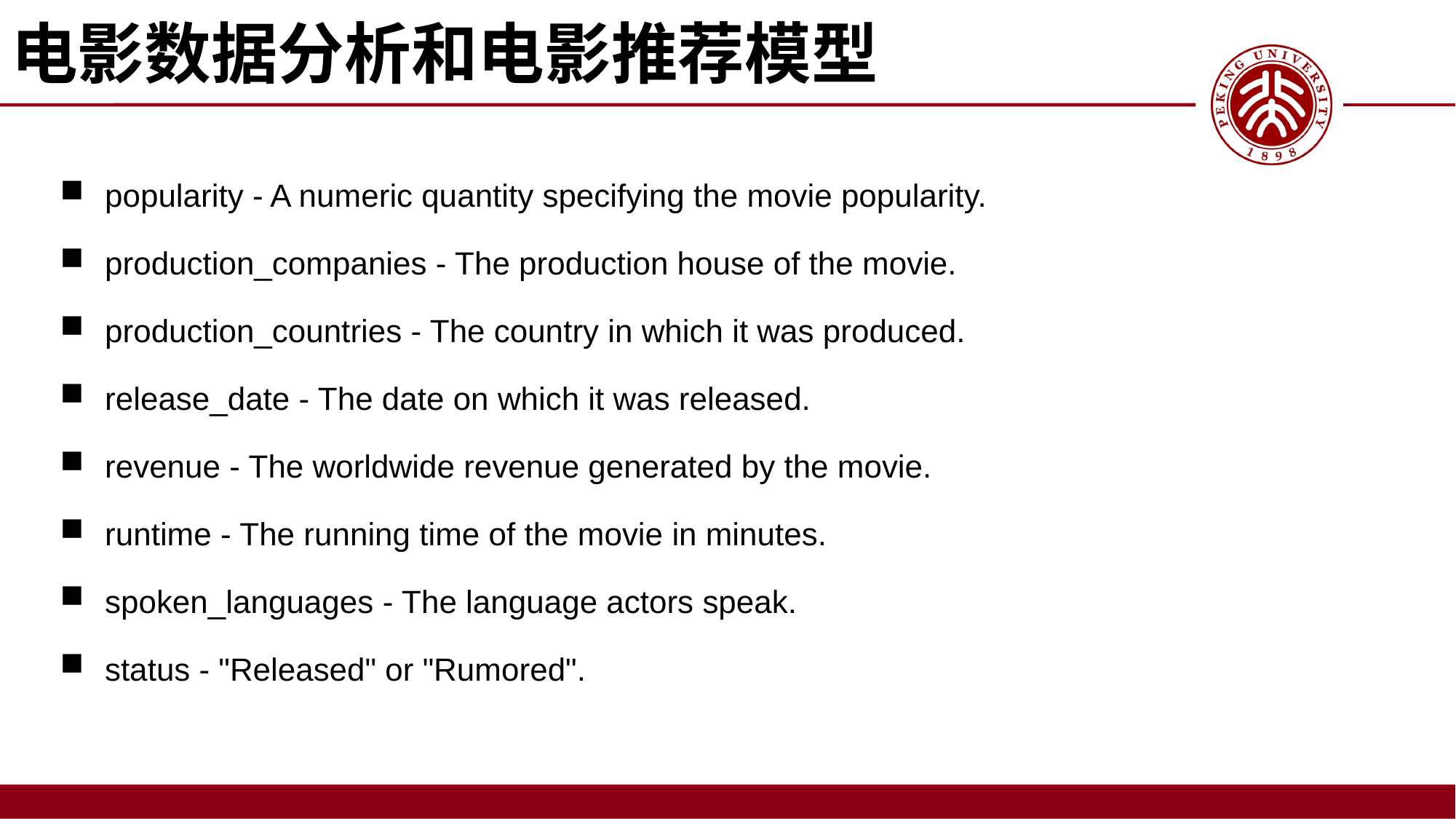

# 电影数据分析和电影推荐模型
popularity - A numeric quantity specifying the movie popularity.
production_companies - The production house of the movie.
production_countries - The country in which it was produced.
release_date - The date on which it was released.
revenue - The worldwide revenue generated by the movie.
runtime - The running time of the movie in minutes.
spoken_languages - The language actors speak.
status - "Released" or "Rumored".